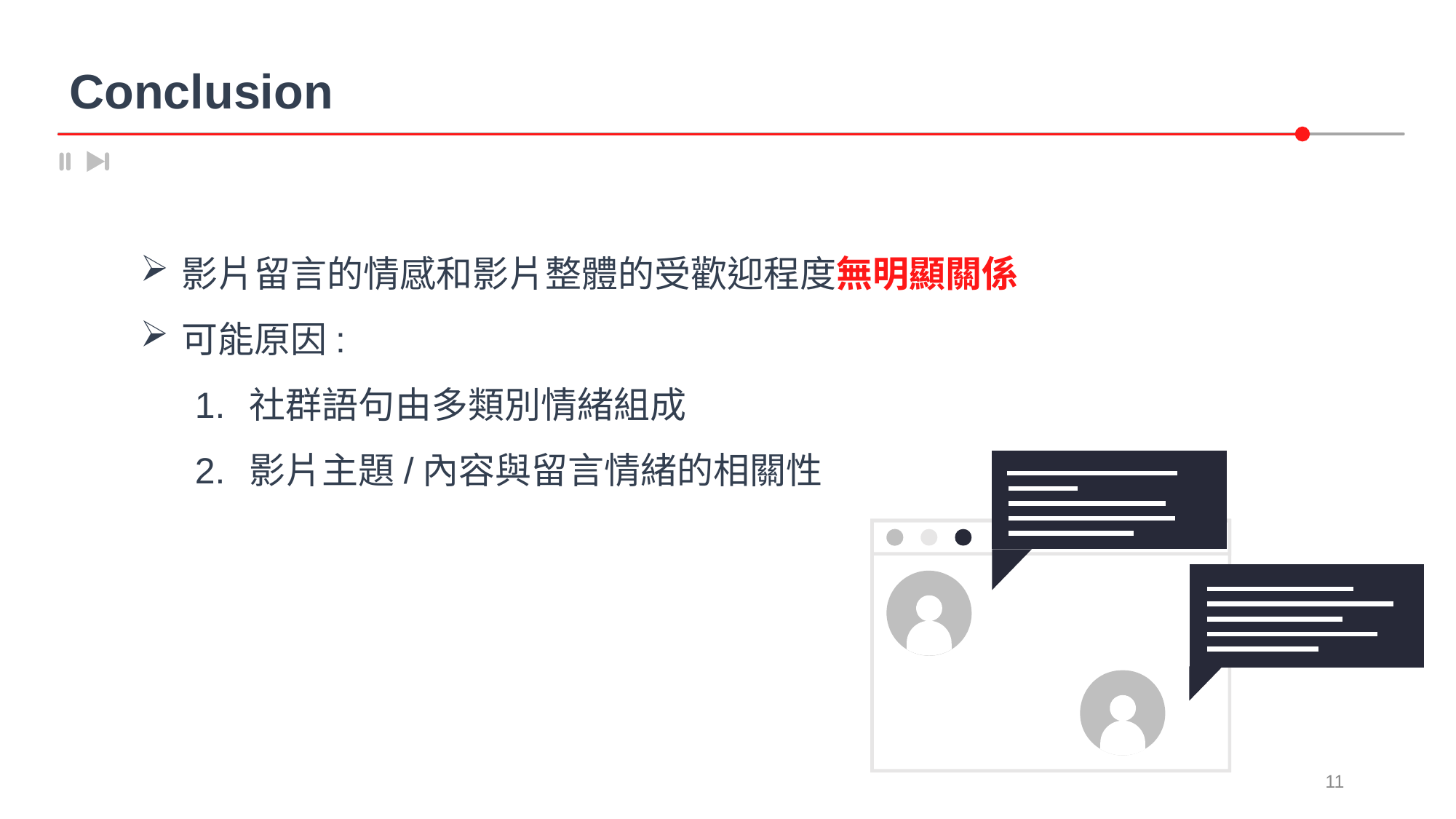

Conclusion

影片留言的情感和影片整體的受歡迎程度無明顯關係
可能原因:
社群語句由多類別情緒組成
影片主題/內容與留言情緒的相關性

11